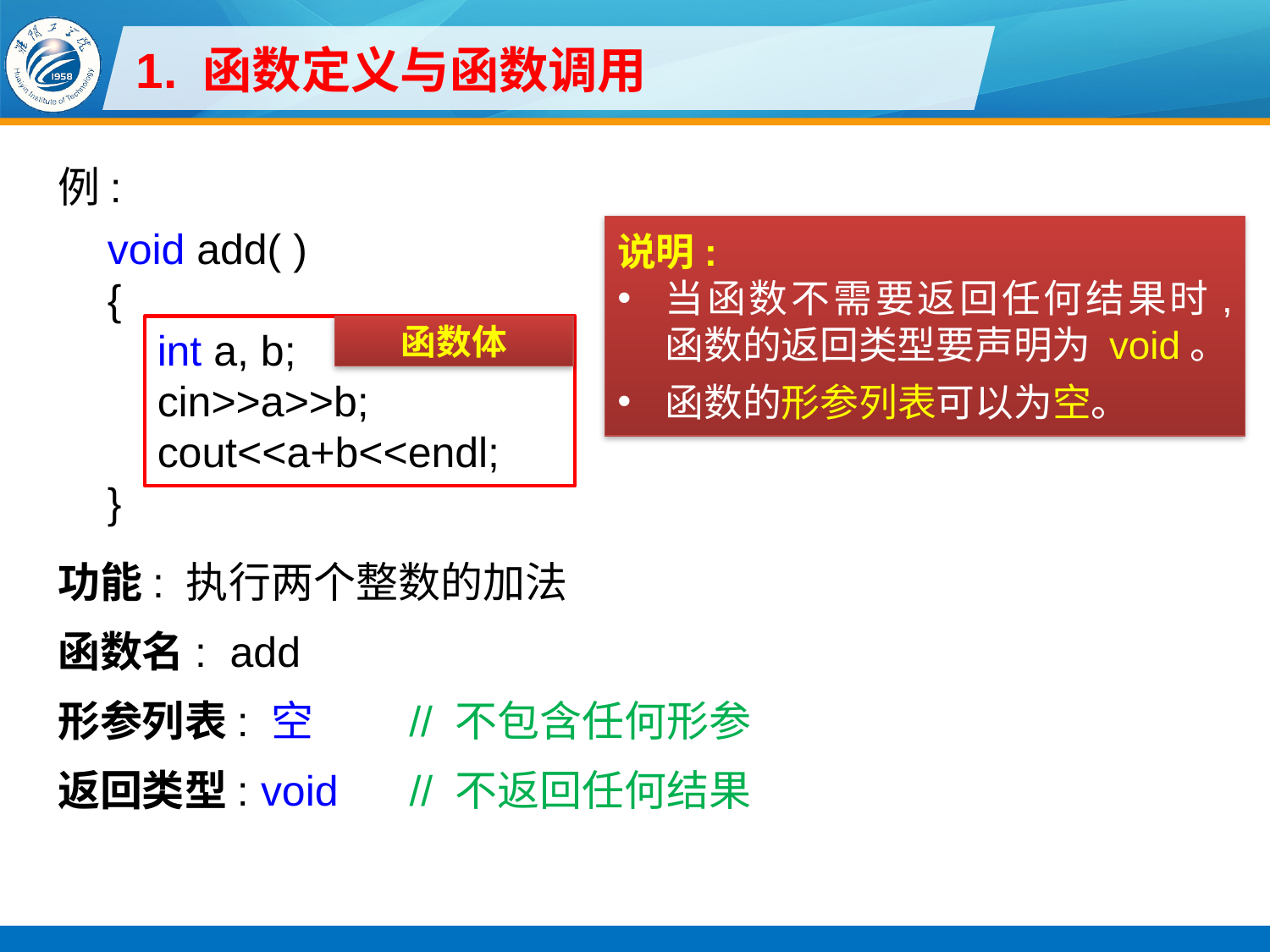

# 1. 函数定义与函数调用
例:
void add( )
{
int a, b;
cin>>a>>b;
cout<<a+b<<endl;
}
功能: 执行两个整数的加法
函数名:  add
形参列表: 空         // 不包含任何形参
返回类型: void      // 不返回任何结果
说明:
当函数不需要返回任何结果时, 函数的返回类型要声明为 void。
函数的形参列表可以为空。

函数体